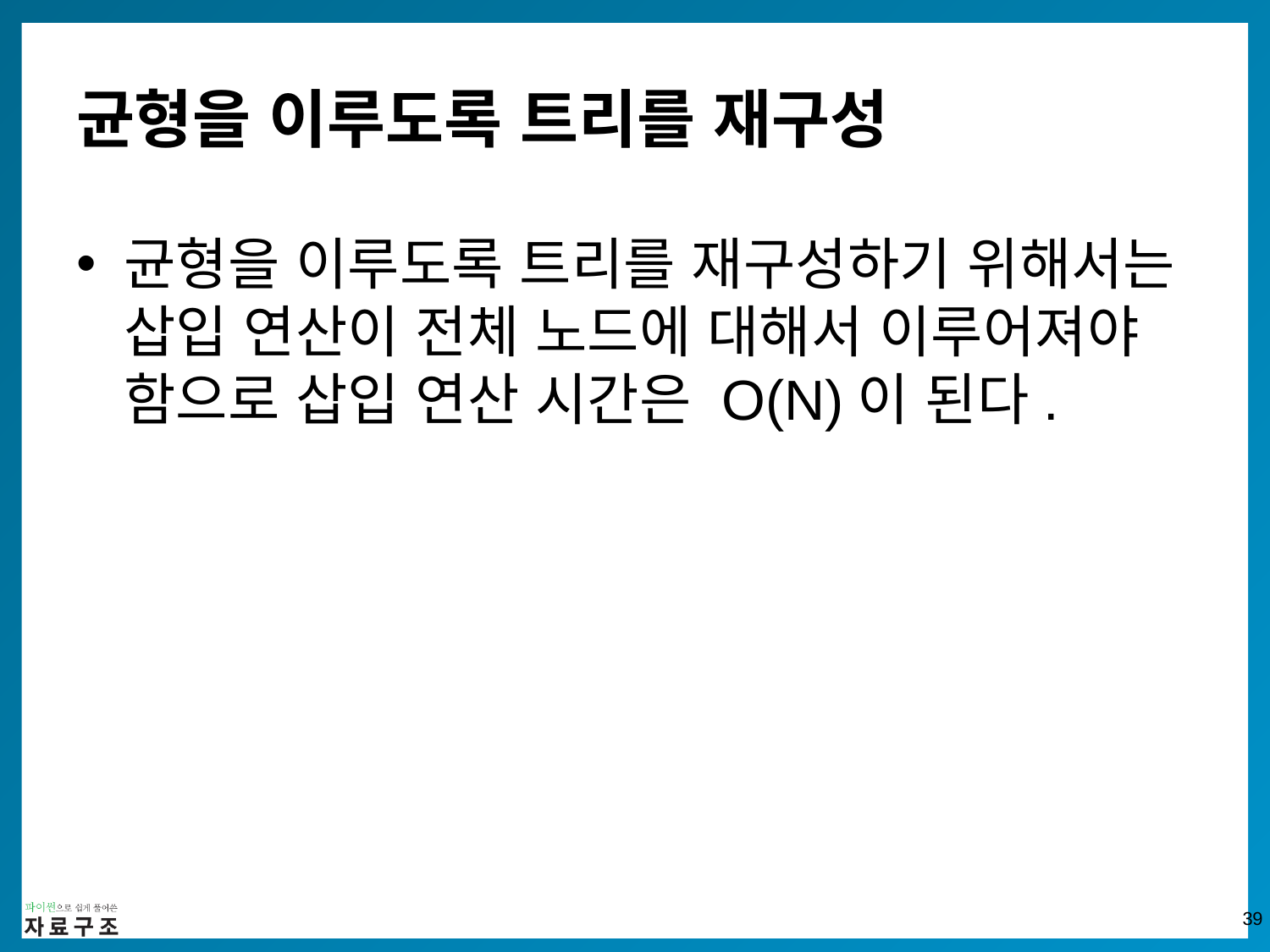

# 균형을 이루도록 트리를 재구성
균형을 이루도록 트리를 재구성하기 위해서는 삽입 연산이 전체 노드에 대해서 이루어져야 함으로 삽입 연산 시간은 O(N)이 된다.